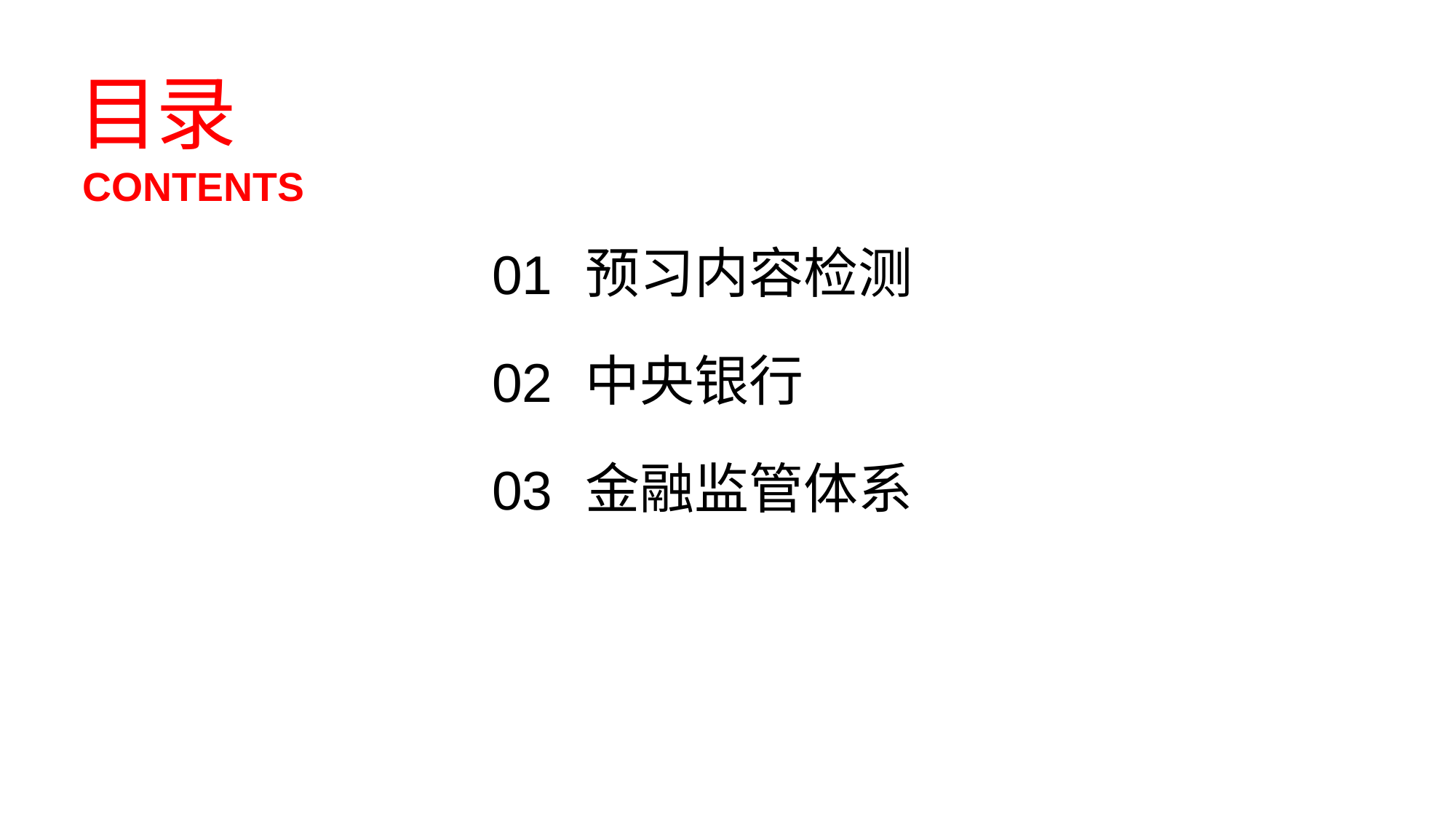

目录
CONTENTS
预习内容检测
01
中央银行
02
金融监管体系
03